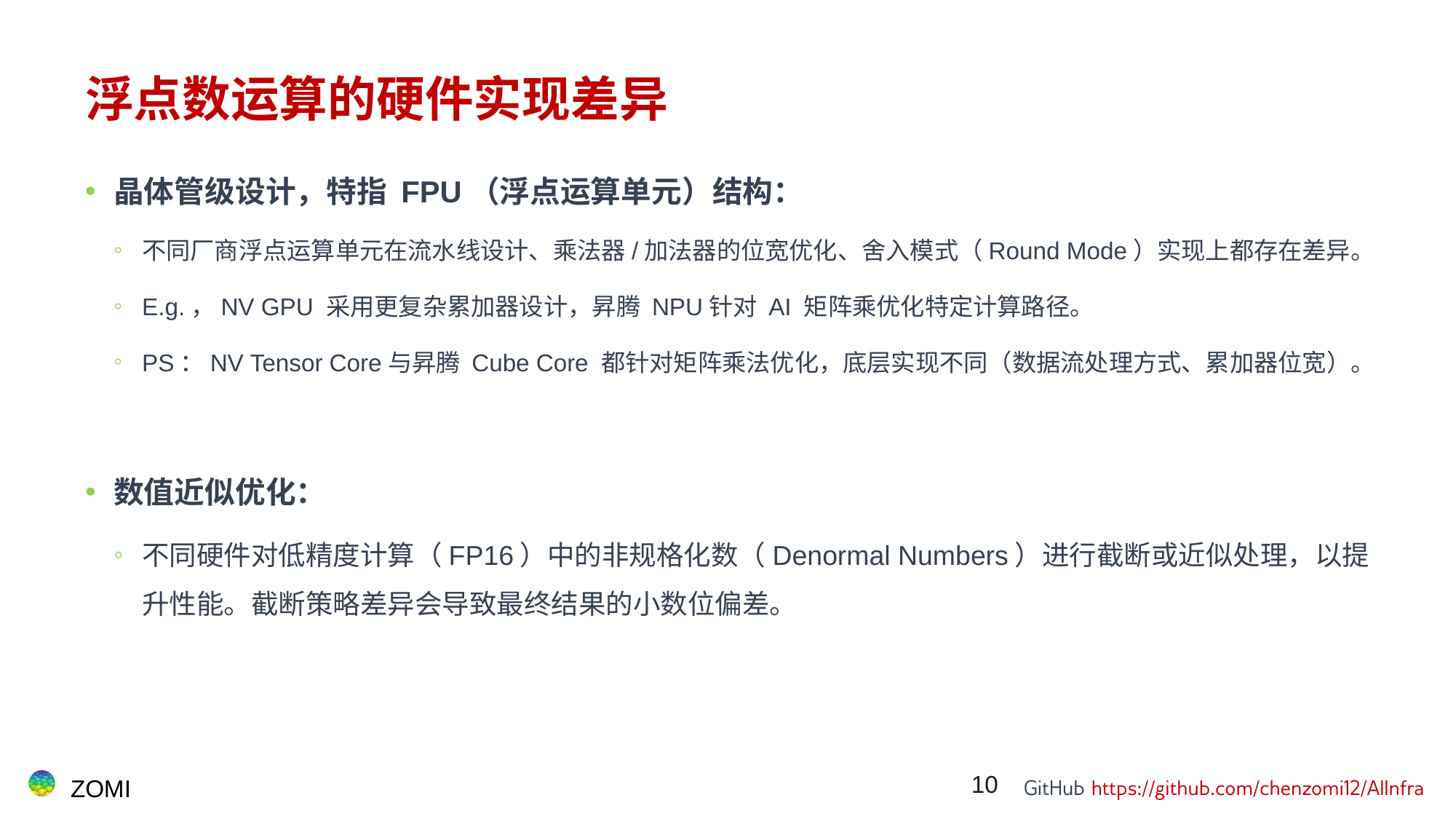

# 浮点数运算的硬件实现差异
晶体管级设计，特指 FPU（浮点运算单元）结构：
不同厂商浮点运算单元在流水线设计、乘法器/加法器的位宽优化、舍入模式（Round Mode）实现上都存在差异。
E.g.，NV GPU 采用更复杂累加器设计，昇腾 NPU针对 AI 矩阵乘优化特定计算路径。
PS：NV Tensor Core与昇腾 Cube Core 都针对矩阵乘法优化，底层实现不同（数据流处理方式、累加器位宽）。

数值近似优化：
不同硬件对低精度计算（FP16）中的非规格化数（Denormal Numbers）进行截断或近似处理，以提升性能。截断策略差异会导致最终结果的小数位偏差。